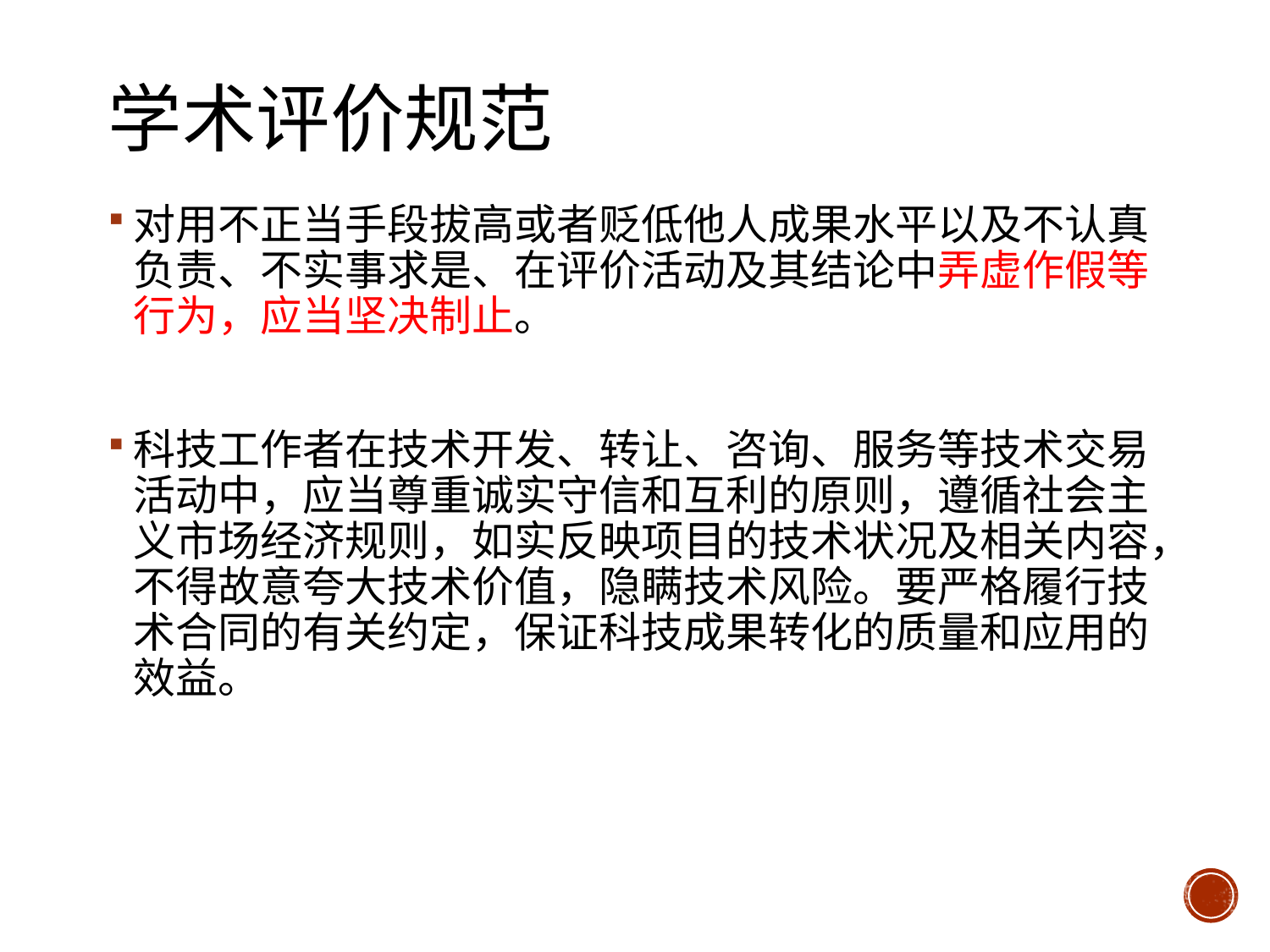

# 学术评价规范
对用不正当手段拔高或者贬低他人成果水平以及不认真负责、不实事求是、在评价活动及其结论中弄虚作假等行为，应当坚决制止。

科技工作者在技术开发、转让、咨询、服务等技术交易活动中，应当尊重诚实守信和互利的原则，遵循社会主义市场经济规则，如实反映项目的技术状况及相关内容，不得故意夸大技术价值，隐瞒技术风险。要严格履行技术合同的有关约定，保证科技成果转化的质量和应用的效益。